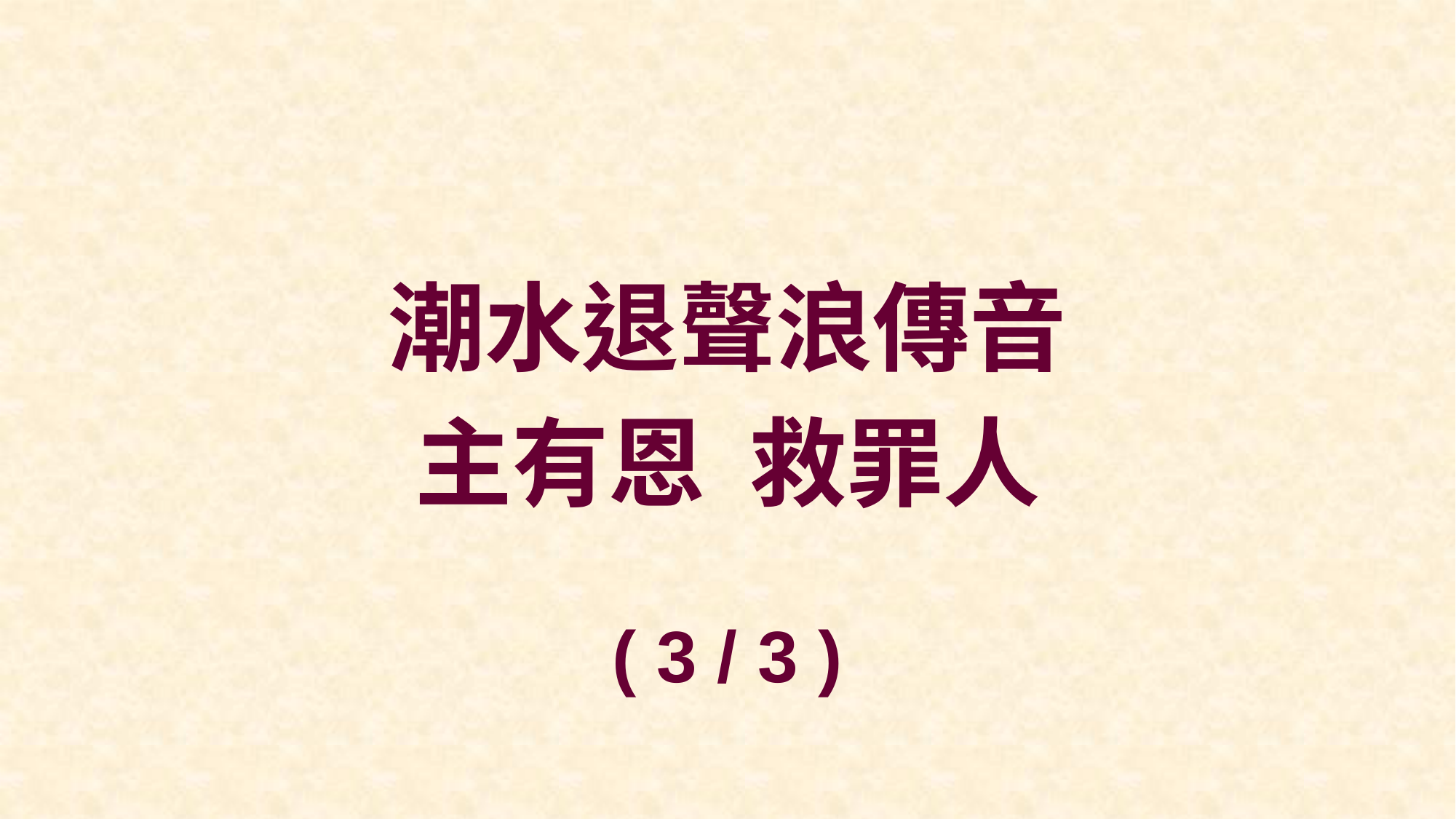

潮水退聲浪傳音
主有恩  救罪人
( 3 / 3 )